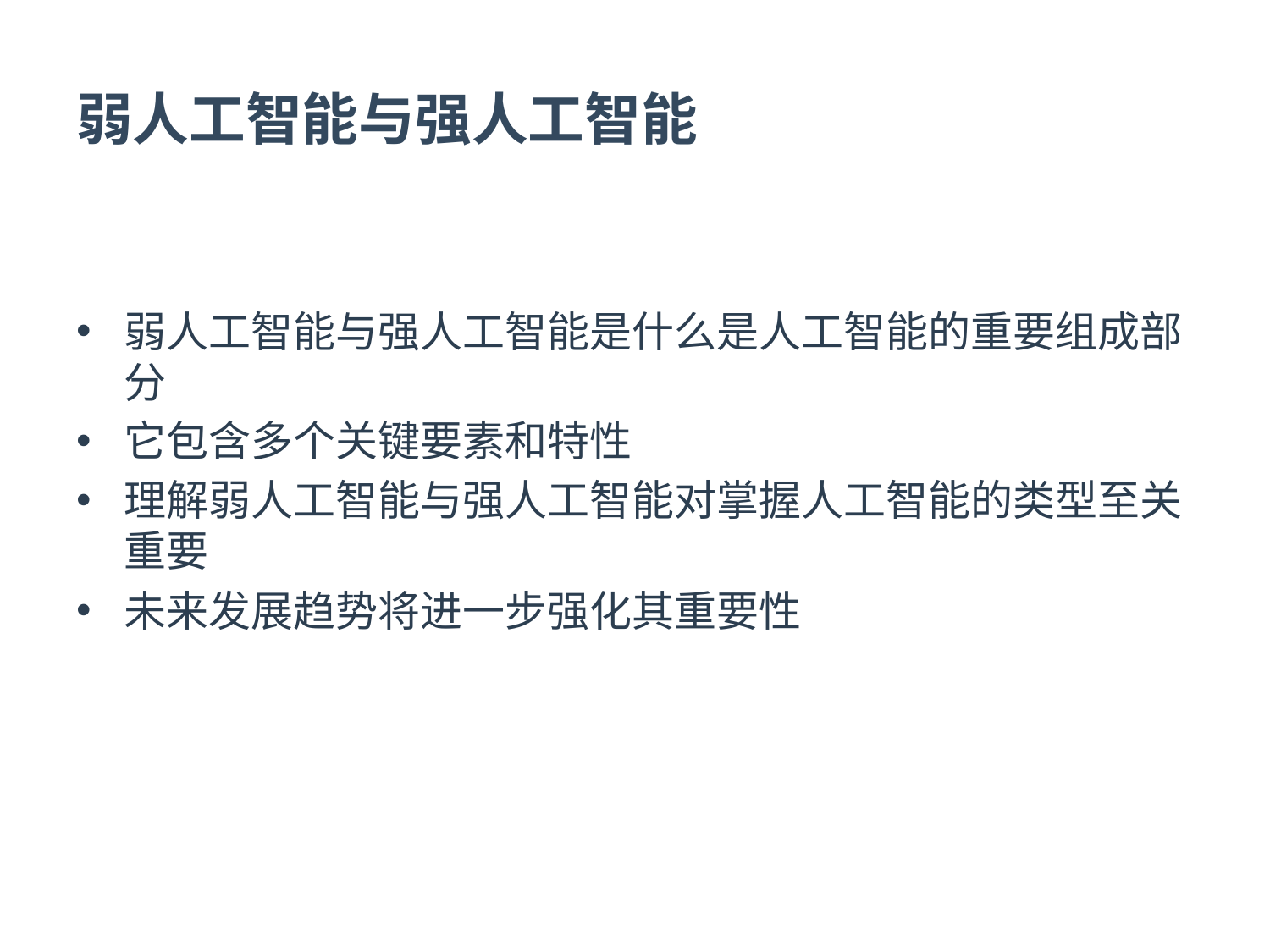

# 弱人工智能与强人工智能

弱人工智能与强人工智能是什么是人工智能的重要组成部分
它包含多个关键要素和特性
理解弱人工智能与强人工智能对掌握人工智能的类型至关重要
未来发展趋势将进一步强化其重要性